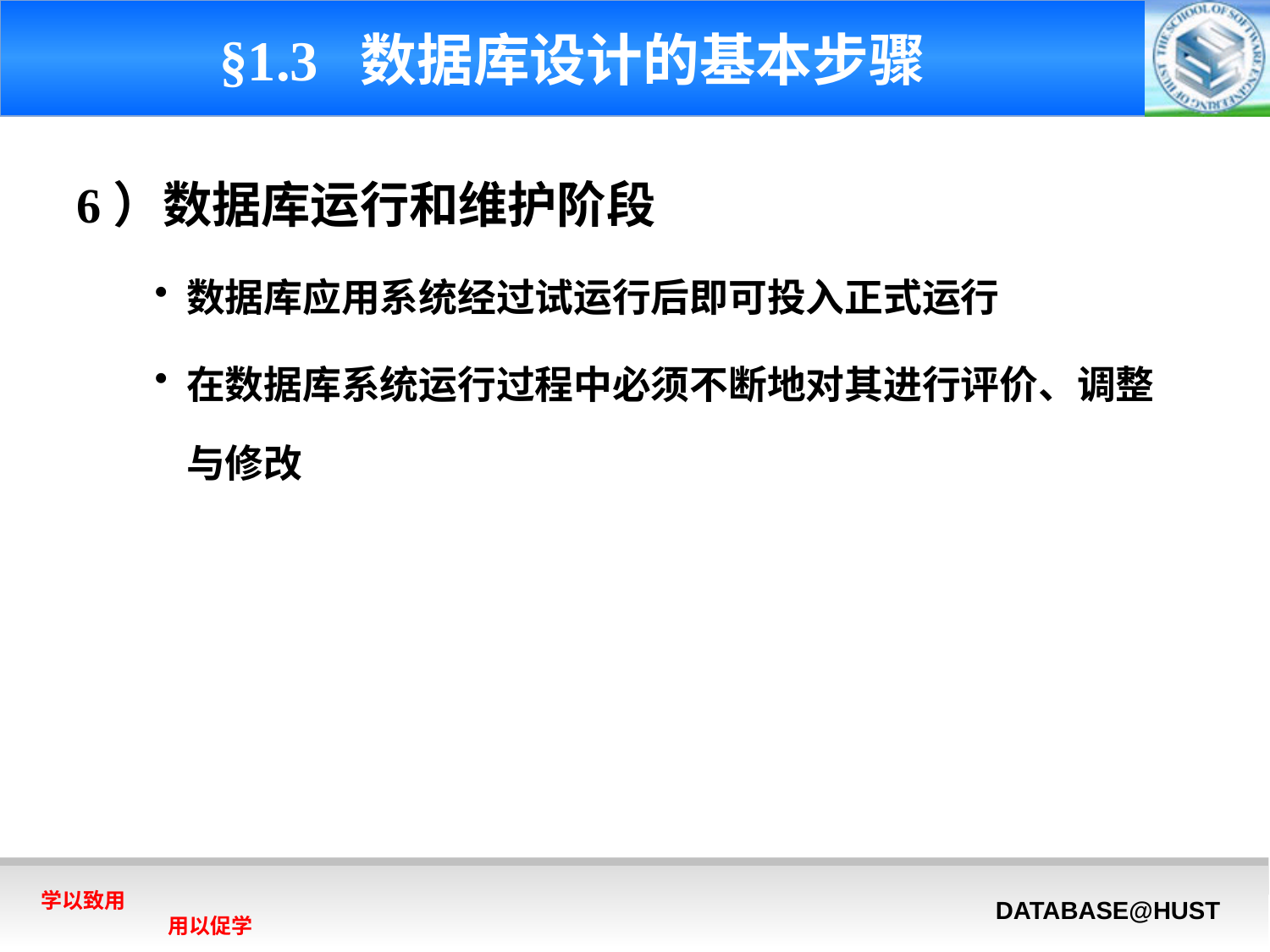

# §1.3  数据库设计的基本步骤
    6）数据库运行和维护阶段
数据库应用系统经过试运行后即可投入正式运行
在数据库系统运行过程中必须不断地对其进行评价、调整与修改